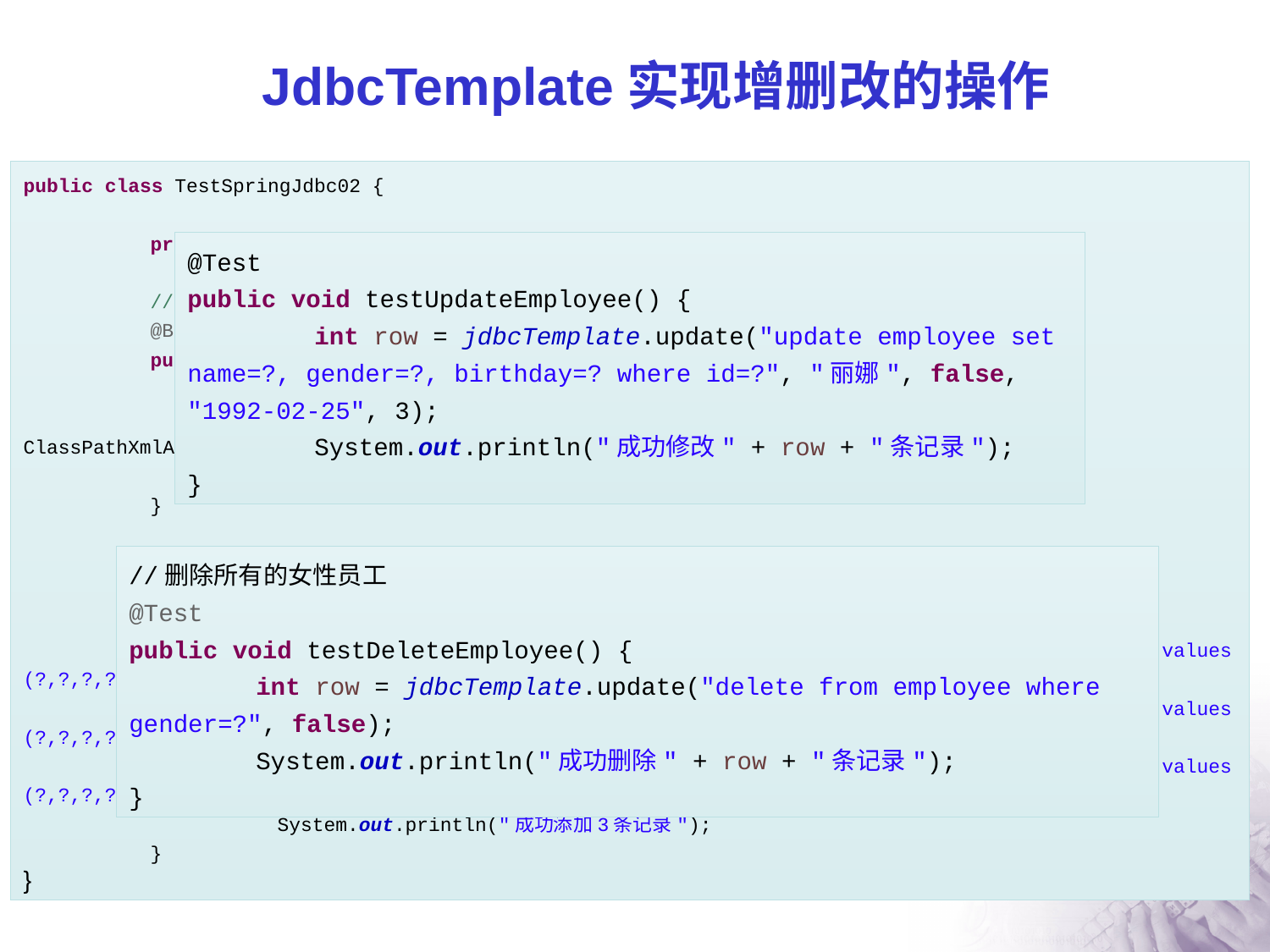

# JdbcTemplate实现增删改的操作
public class TestSpringJdbc02 {

	private static JdbcTemplate  jdbcTemplate;

	//在类加载的时候创建jdbcTemplate对象
	@BeforeClass
	public static void beforeClass() {
		//得到Spring的上下文对象
		 ApplicationContext context = new ClassPathXmlApplicationContext("applicationContext.xml");
		 jdbcTemplate = (JdbcTemplate) context.getBean("jdbcTemplate");
	}

	//使用update方法插入3个员工
	@Test
	public void testAddEmployee() {
		jdbcTemplate.update("insert into employee (name, gender,birthday,depart_id) values (?,?,?,?)", "张飞", true, "1993-10-12", 1);
		jdbcTemplate.update("insert into employee (name, gender,birthday,depart_id) values (?,?,?,?)", "小乔", false, "1995-03-20", 1);
		jdbcTemplate.update("insert into employee (name, gender,birthday,depart_id) values (?,?,?,?)", "曹操", true, "1979-1-16", 1);
		System.out.println("成功添加3条记录");
	}
}
| JdbcTemplate中的方法 | 描述 |
| --- | --- |
| public int update(final String sql) | 用于执行INSERT、UPDATE、DELETE等DML语句 |
@Test
public void testUpdateEmployee() {
	int row = jdbcTemplate.update("update employee set name=?, gender=?, birthday=? where id=?", "丽娜", false, "1992-02-25", 3);
	System.out.println("成功修改" + row + "条记录");
}
//删除所有的女性员工
@Test
public void testDeleteEmployee() {
	int row = jdbcTemplate.update("delete from employee where gender=?", false);
	System.out.println("成功删除" + row + "条记录");
}